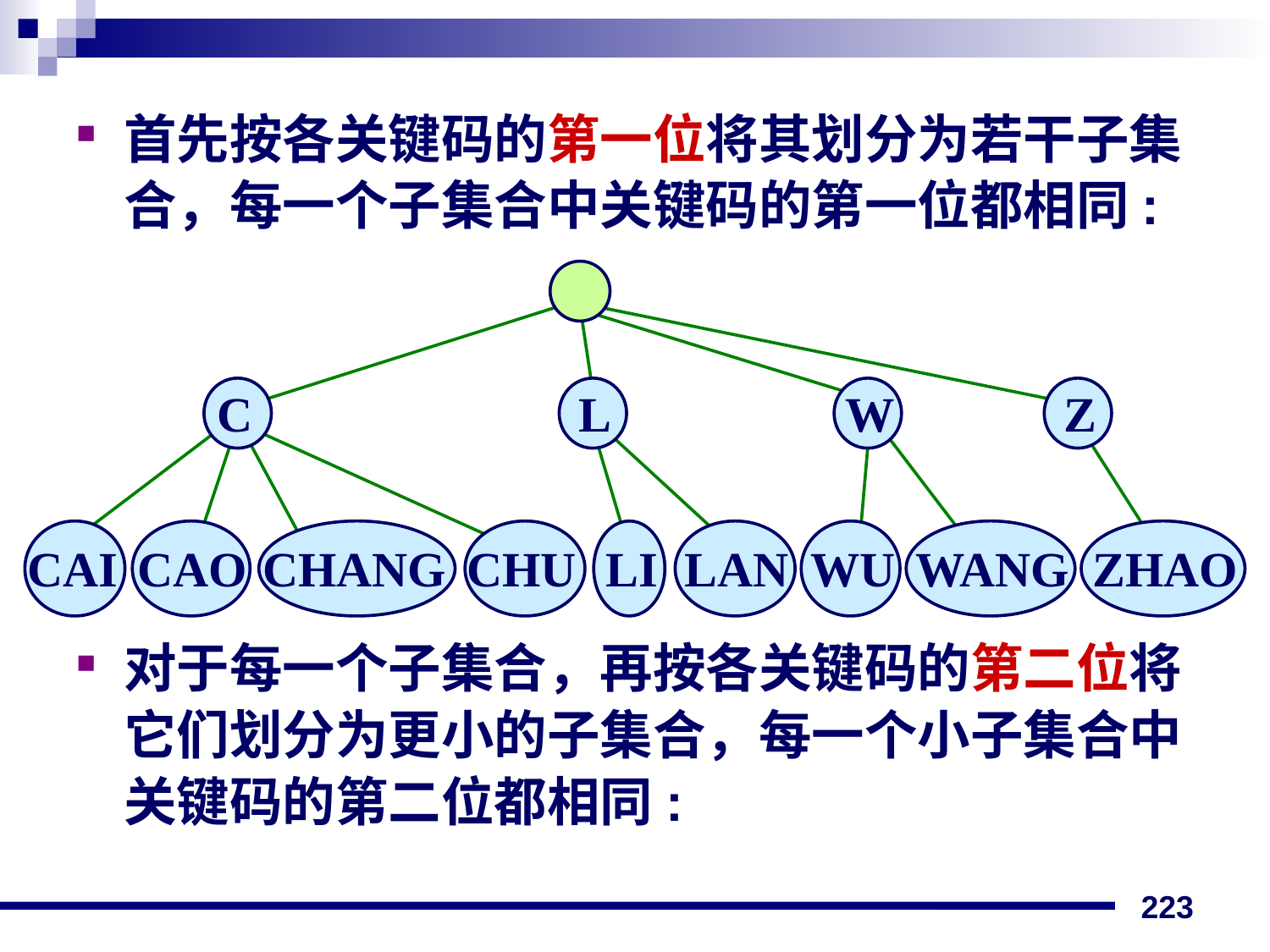

首先按各关键码的第一位将其划分为若干子集合，每一个子集合中关键码的第一位都相同:

对于每一个子集合，再按各关键码的第二位将它们划分为更小的子集合，每一个小子集合中关键码的第二位都相同:

C

L

W

Z

CAI

CAO

CHANG

CHU

LI

LAN

WU

WANG

ZHAO
223